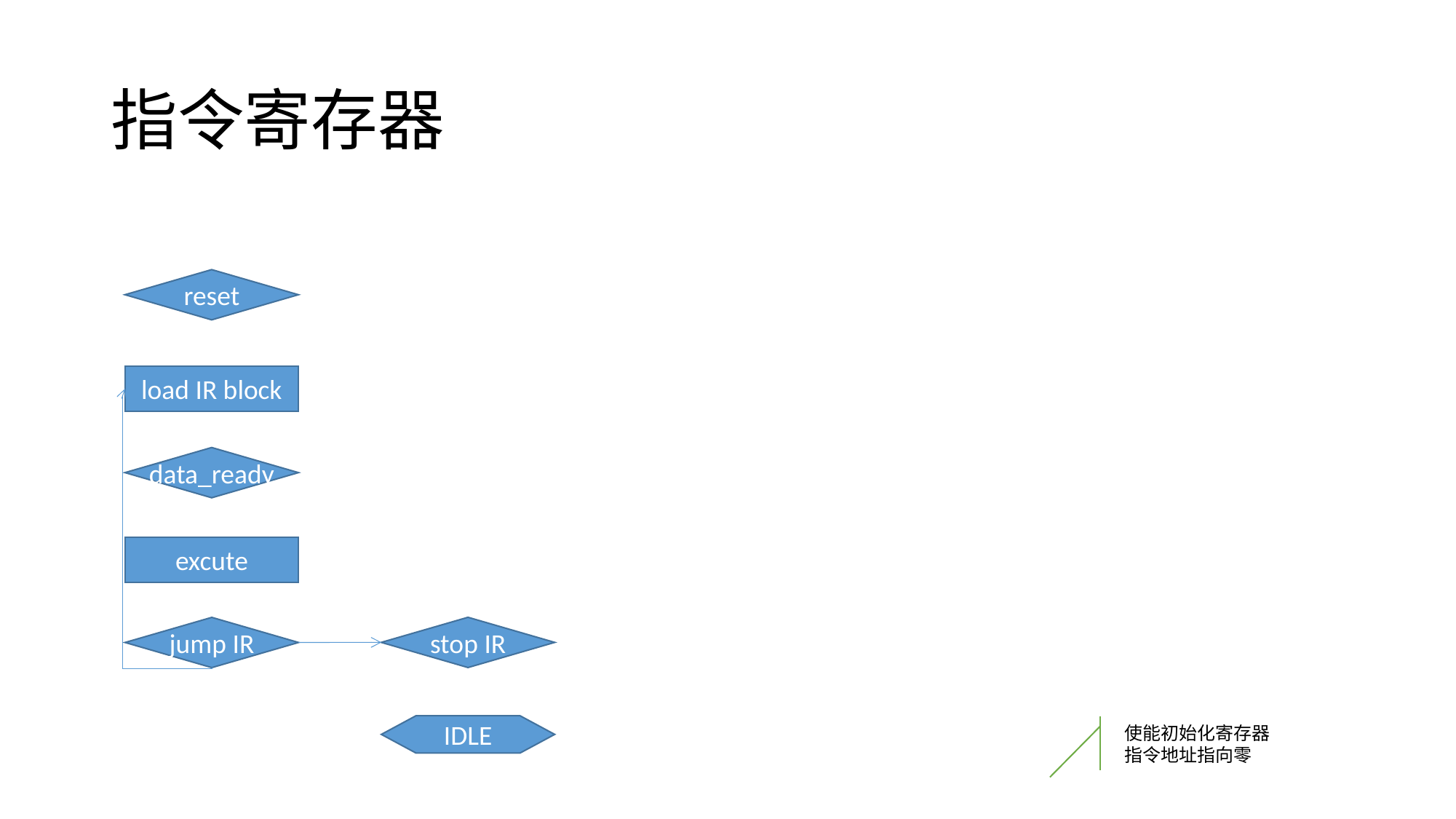

# 指令寄存器
reset
load IR block
data_ready
excute
stop IR
jump IR
IDLE
使能初始化寄存器
指令地址指向零